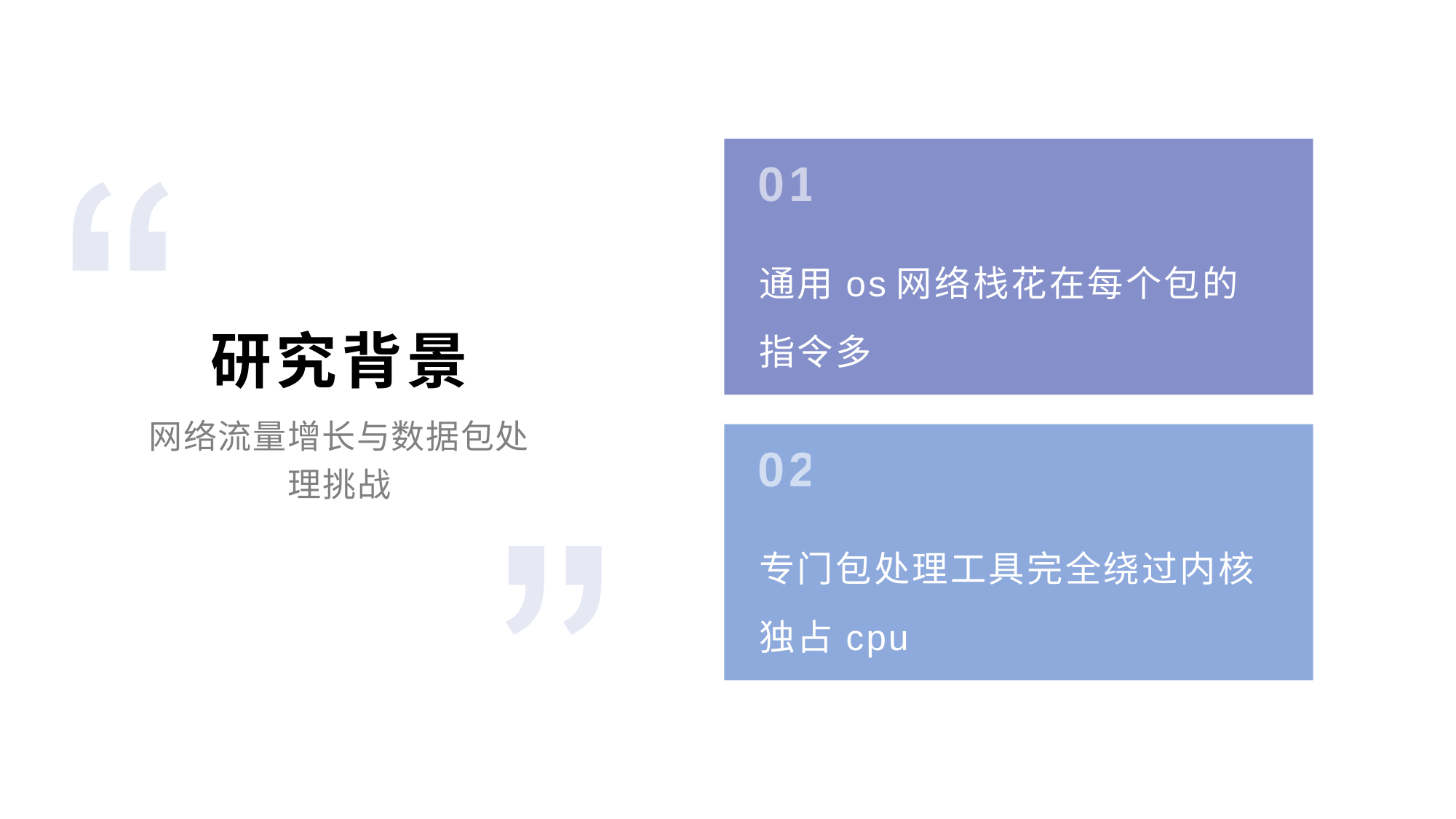

01

通用os网络栈花在每个包的指令多
研究背景
网络流量增长与数据包处理挑战

02
专门包处理工具完全绕过内核独占cpu